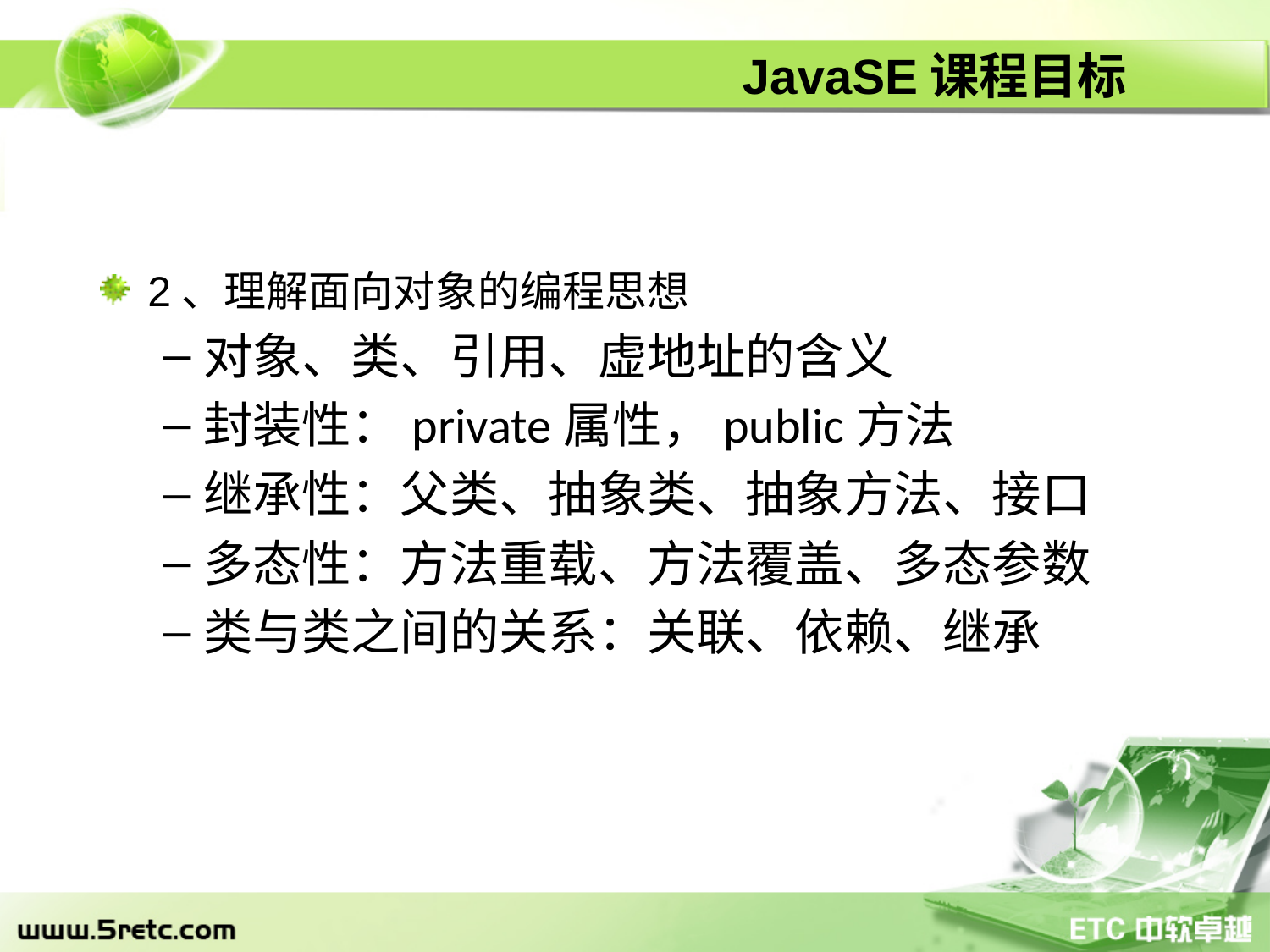

# JavaSE课程目标
2、理解面向对象的编程思想
对象、类、引用、虚地址的含义
封装性：private属性，public方法
继承性：父类、抽象类、抽象方法、接口
多态性：方法重载、方法覆盖、多态参数
类与类之间的关系：关联、依赖、继承